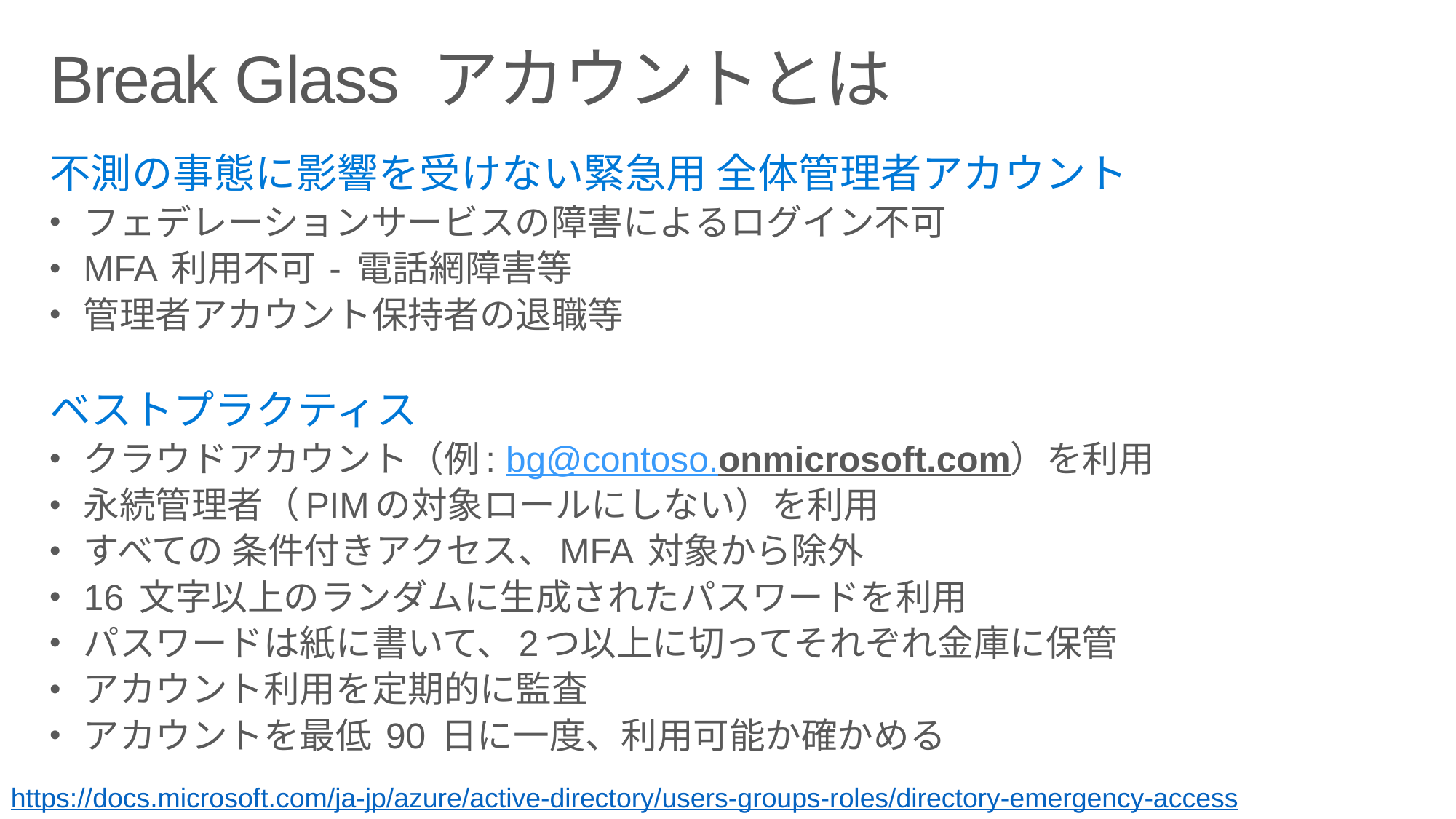

# Break Glass アカウントとは
不測の事態に影響を受けない緊急用 全体管理者アカウント
フェデレーションサービスの障害によるログイン不可
MFA 利用不可 - 電話網障害等
管理者アカウント保持者の退職等

ベストプラクティス
クラウドアカウント（例: bg@contoso.onmicrosoft.com）を利用
永続管理者（PIMの対象ロールにしない）を利用
すべての 条件付きアクセス、MFA 対象から除外
16 文字以上のランダムに生成されたパスワードを利用
パスワードは紙に書いて、2つ以上に切ってそれぞれ金庫に保管
アカウント利用を定期的に監査
アカウントを最低 90 日に一度、利用可能か確かめる
https://docs.microsoft.com/ja-jp/azure/active-directory/users-groups-roles/directory-emergency-access